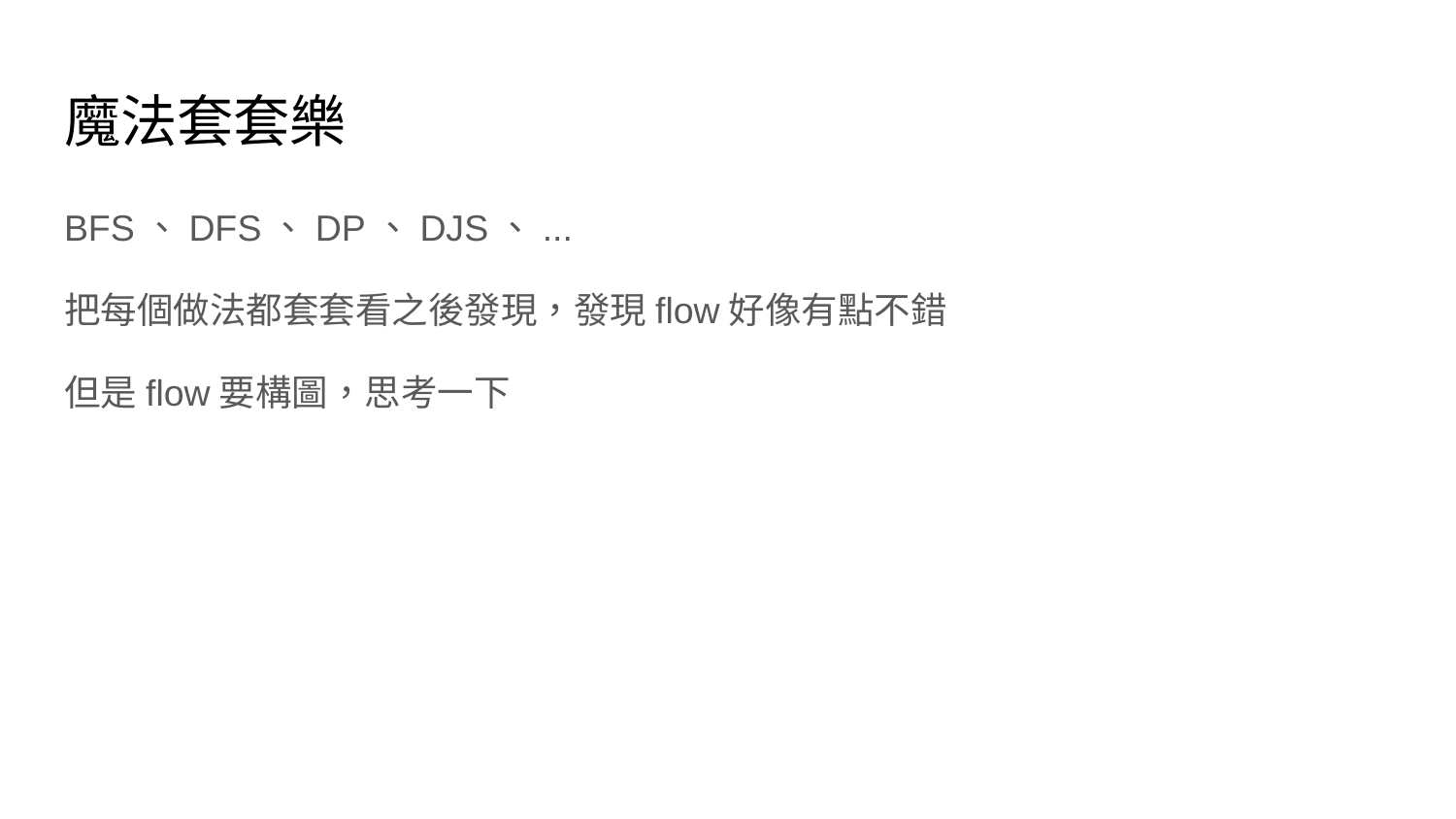

# 魔法套套樂
BFS、DFS、DP、DJS、...
把每個做法都套套看之後發現，發現flow好像有點不錯
但是flow要構圖，思考一下